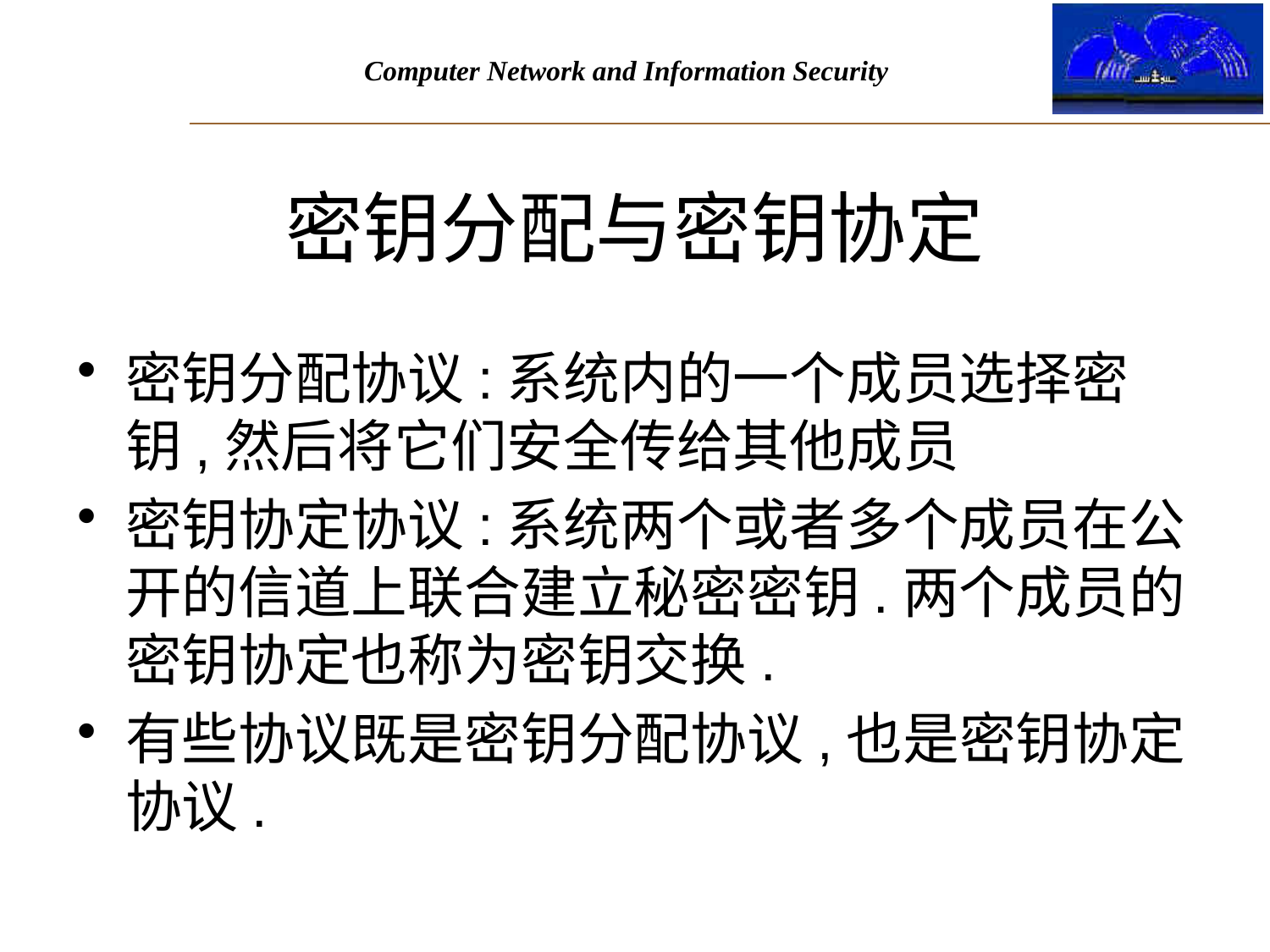

# 密钥分配与密钥协定
密钥分配协议:系统内的一个成员选择密钥,然后将它们安全传给其他成员
密钥协定协议:系统两个或者多个成员在公开的信道上联合建立秘密密钥.两个成员的密钥协定也称为密钥交换.
有些协议既是密钥分配协议,也是密钥协定协议.